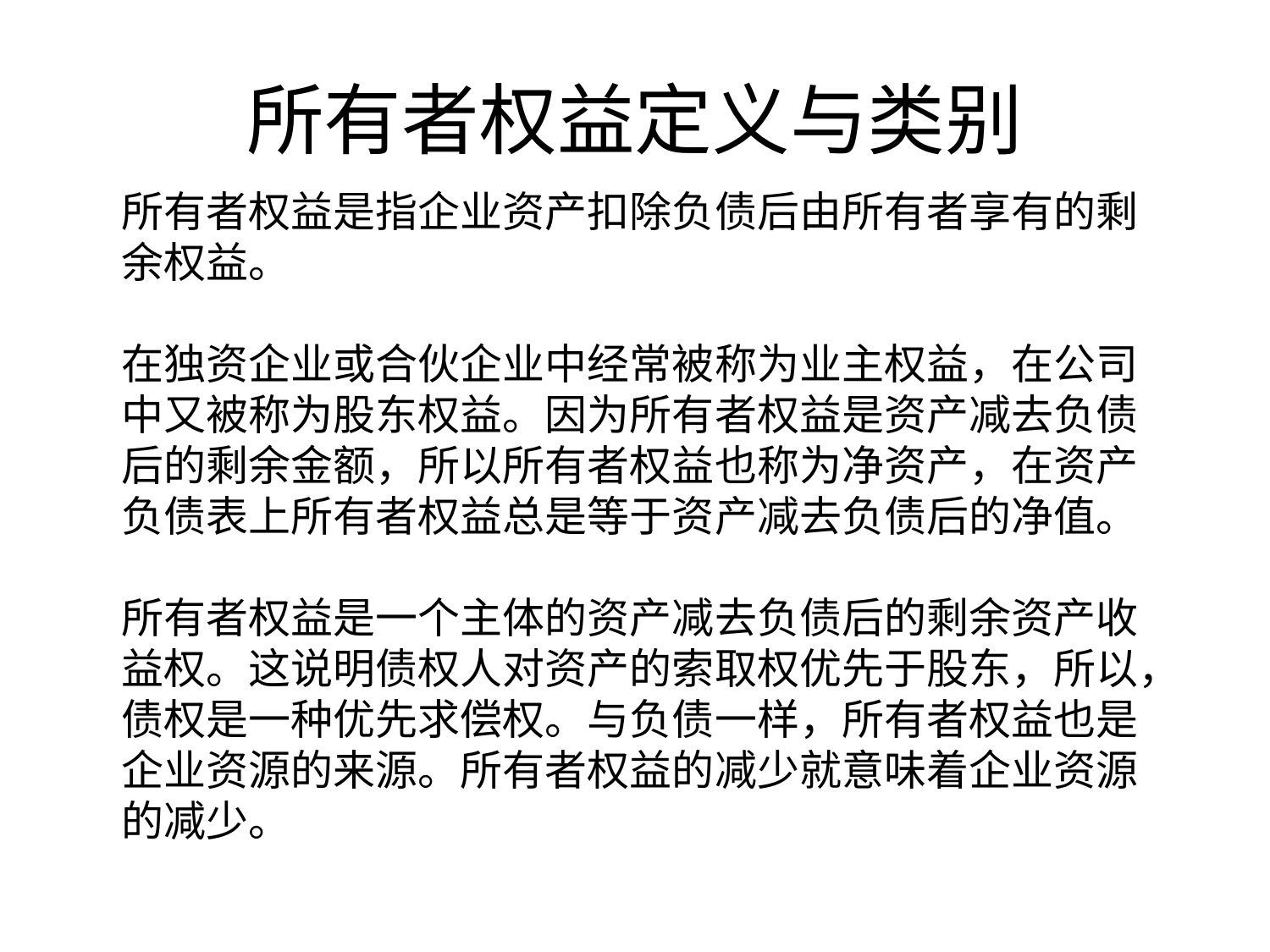

# 所有者权益定义与类别
所有者权益是指企业资产扣除负债后由所有者享有的剩余权益。

在独资企业或合伙企业中经常被称为业主权益，在公司中又被称为股东权益。因为所有者权益是资产减去负债后的剩余金额，所以所有者权益也称为净资产，在资产负债表上所有者权益总是等于资产减去负债后的净值。

所有者权益是一个主体的资产减去负债后的剩余资产收益权。这说明债权人对资产的索取权优先于股东，所以，债权是一种优先求偿权。与负债一样，所有者权益也是企业资源的来源。所有者权益的减少就意味着企业资源的减少。